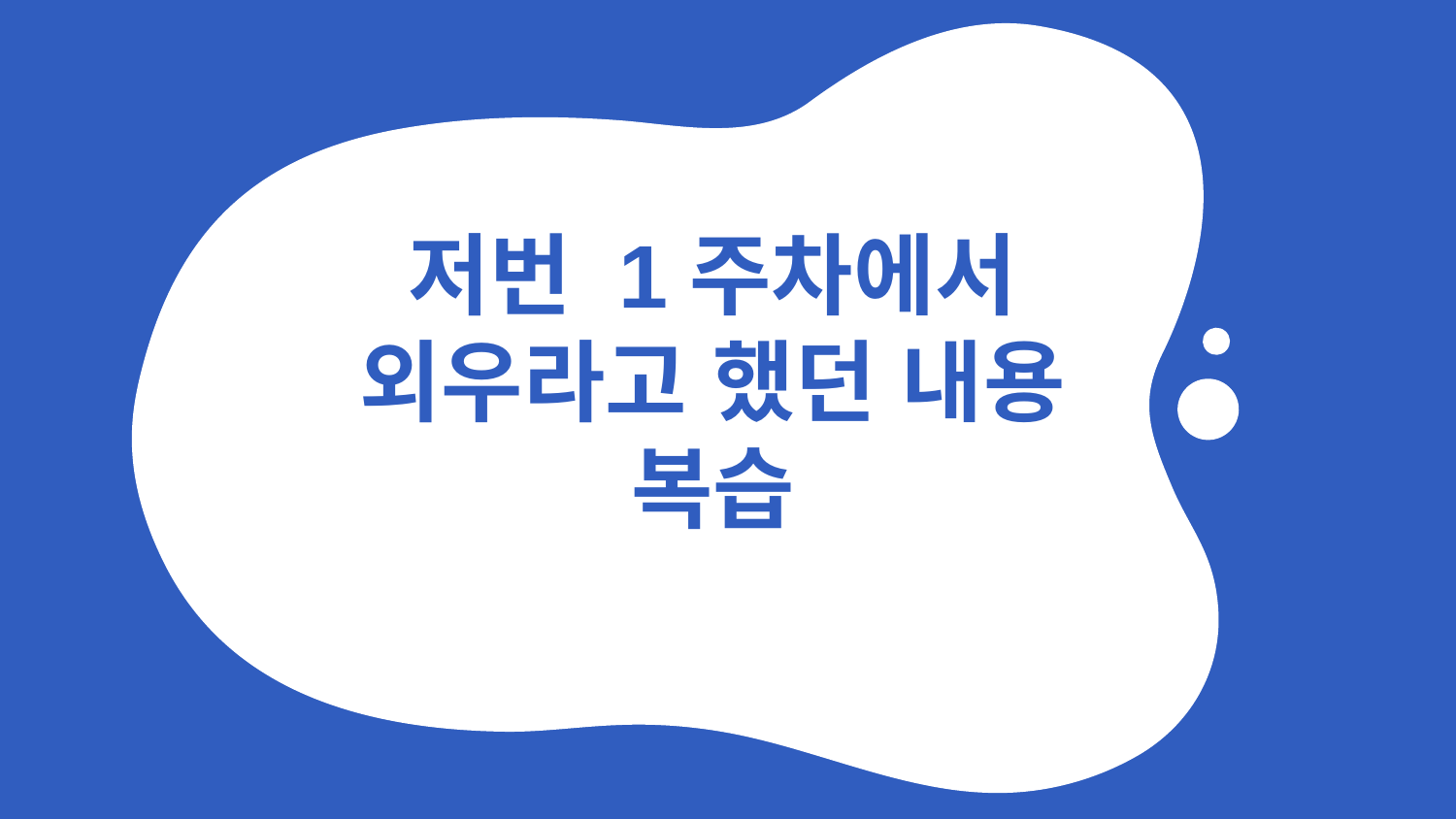

# 저번 1주차에서 외우라고 했던 내용 복습